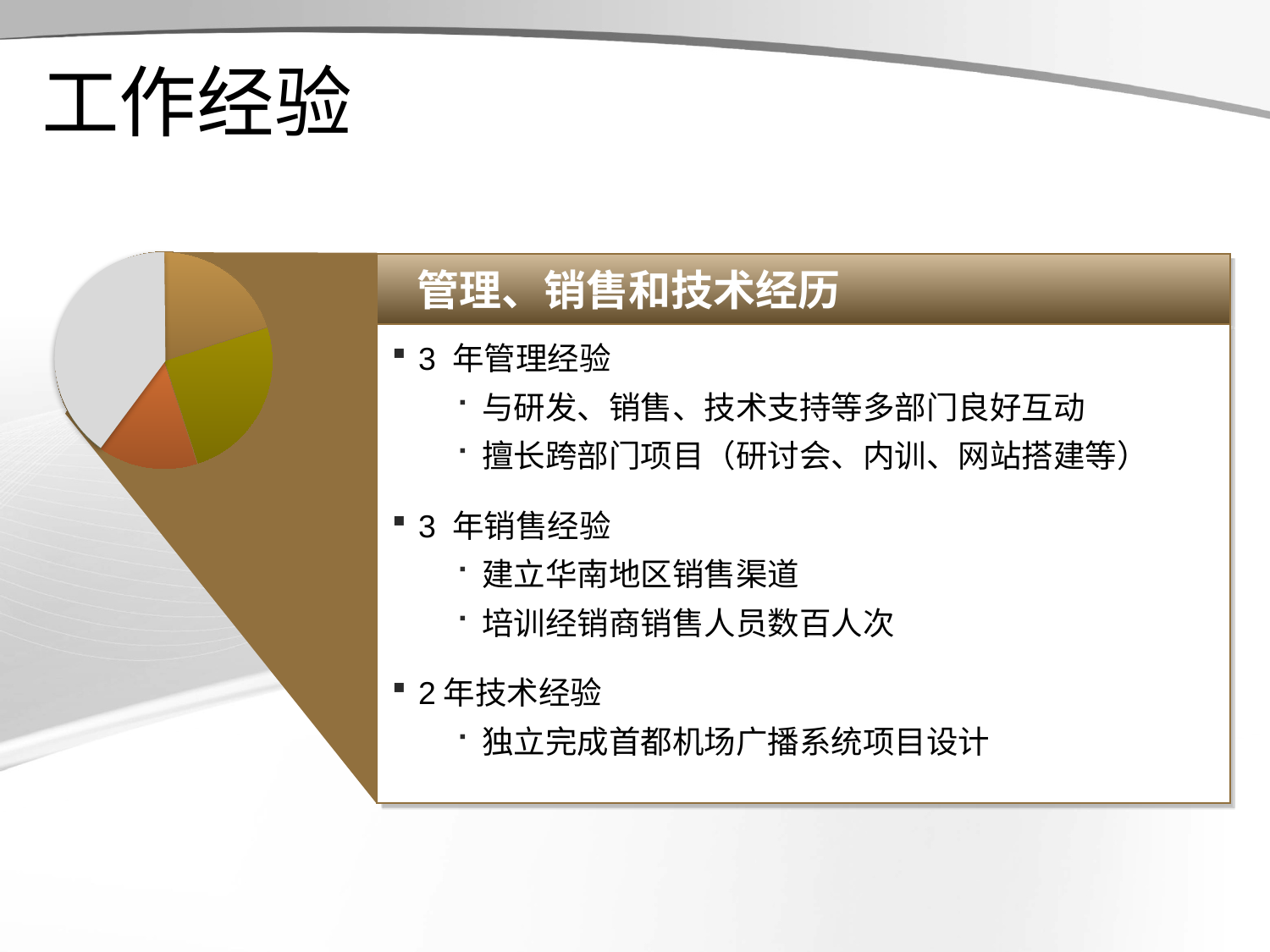

# 工作经验

### Chart

| Category | 个人特质 |
|---|---|
| 技术 | 25.0 |
| 销售 | 15.0 |
| 市场 | 40.0 |
| 管理 | 20.0 |

管理、销售和技术经历
3 年管理经验
与研发、销售、技术支持等多部门良好互动
擅长跨部门项目（研讨会、内训、网站搭建等）
3 年销售经验
建立华南地区销售渠道
培训经销商销售人员数百人次
2年技术经验
独立完成首都机场广播系统项目设计